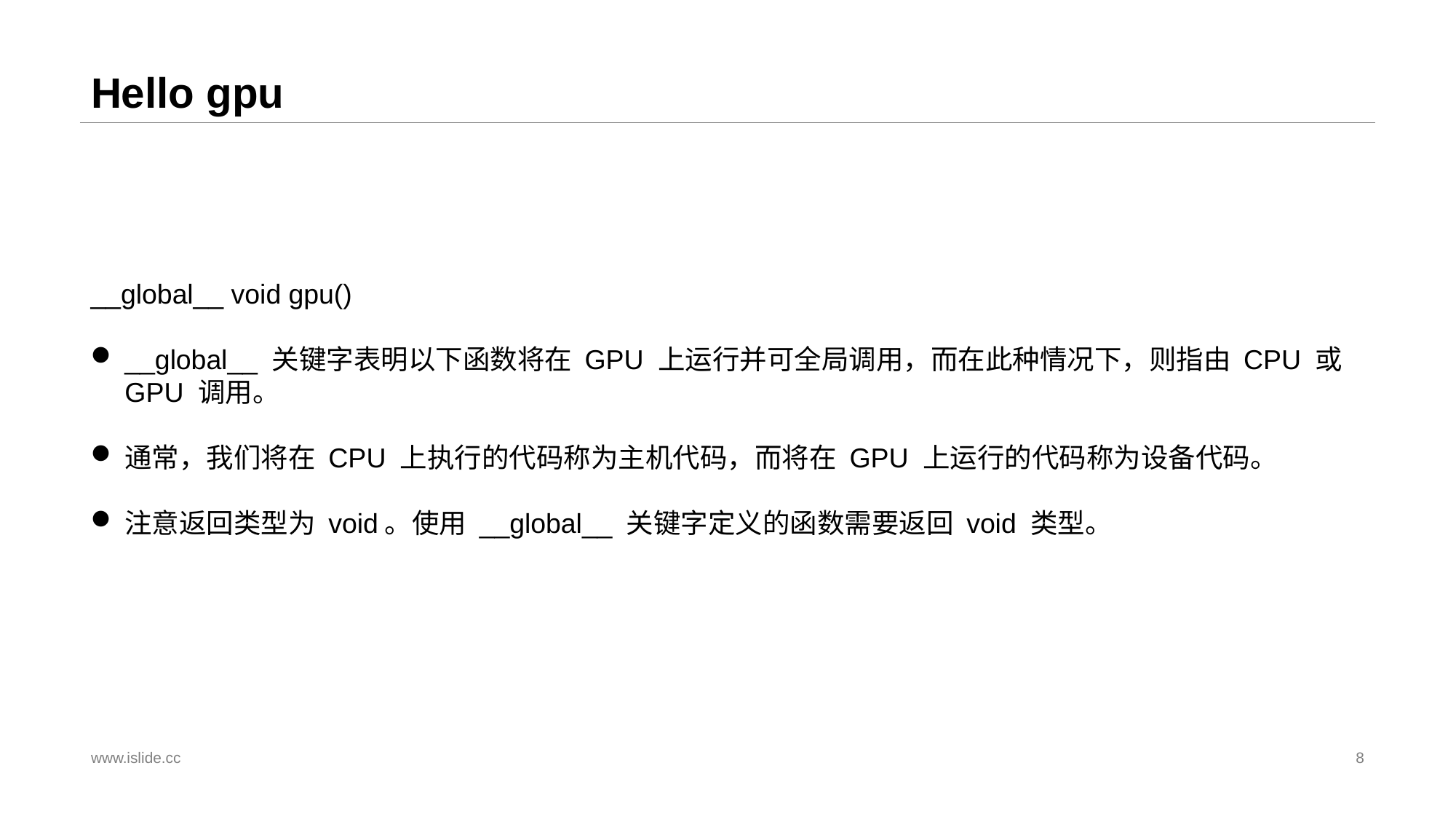

# Hello gpu
__global__ void gpu()

__global__ 关键字表明以下函数将在 GPU 上运行并可全局调用，而在此种情况下，则指由 CPU 或 GPU 调用。

通常，我们将在 CPU 上执行的代码称为主机代码，而将在 GPU 上运行的代码称为设备代码。

注意返回类型为 void。使用 __global__ 关键字定义的函数需要返回 void 类型。
www.isli de.cc
8